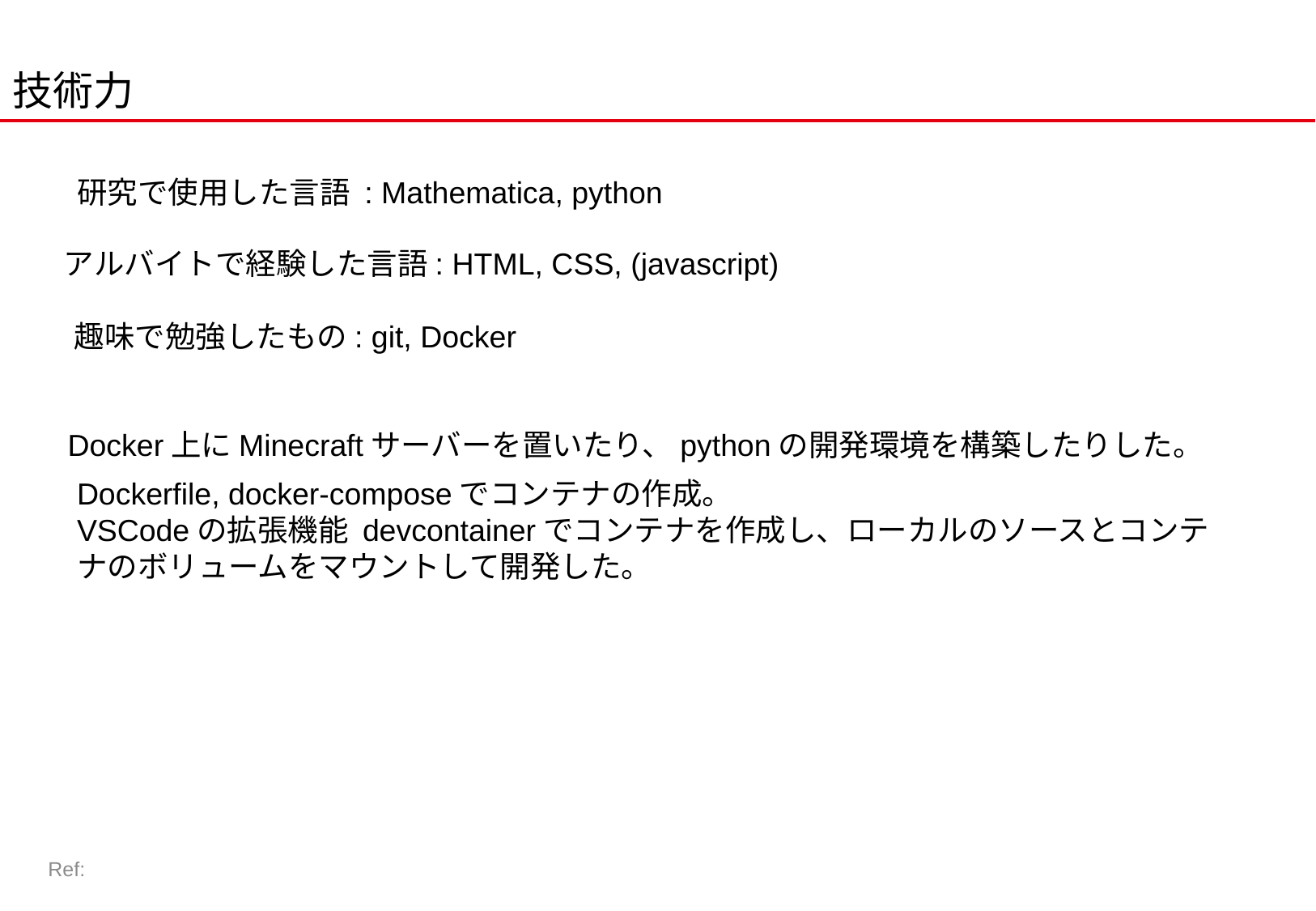

# 技術力
研究で使用した言語 : Mathematica, python
アルバイトで経験した言語: HTML, CSS, (javascript)
趣味で勉強したもの: git, Docker
Docker上にMinecraftサーバーを置いたり、pythonの開発環境を構築したりした。
Dockerfile, docker-composeでコンテナの作成。
VSCodeの拡張機能 devcontainerでコンテナを作成し、ローカルのソースとコンテナのボリュームをマウントして開発した。
Ref: